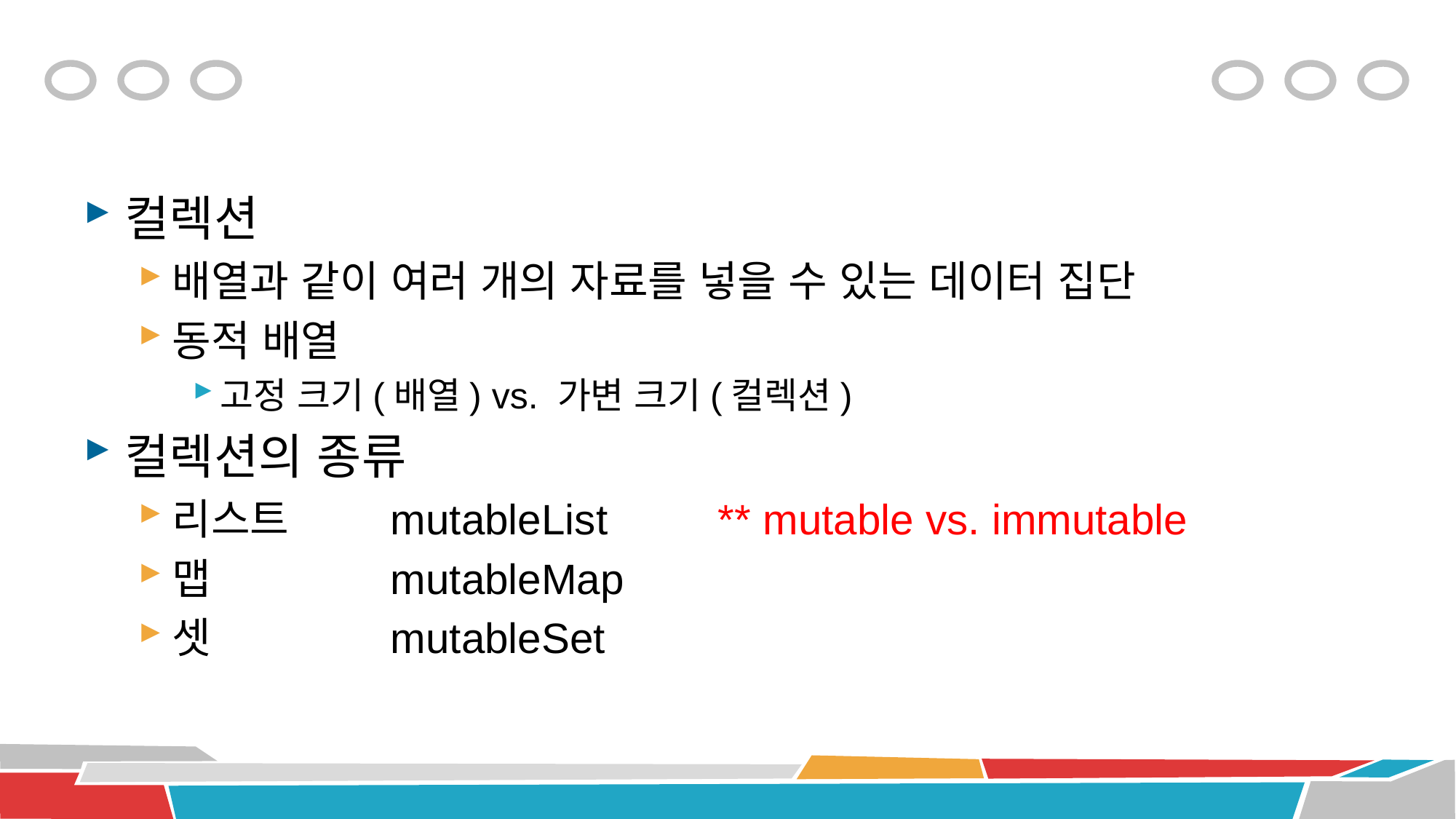

#
컬렉션
배열과 같이 여러 개의 자료를 넣을 수 있는 데이터 집단
동적 배열
고정 크기(배열) vs. 가변 크기(컬렉션)
컬렉션의 종류
리스트 	mutableList		** mutable vs. immutable
맵		mutableMap
셋		mutableSet